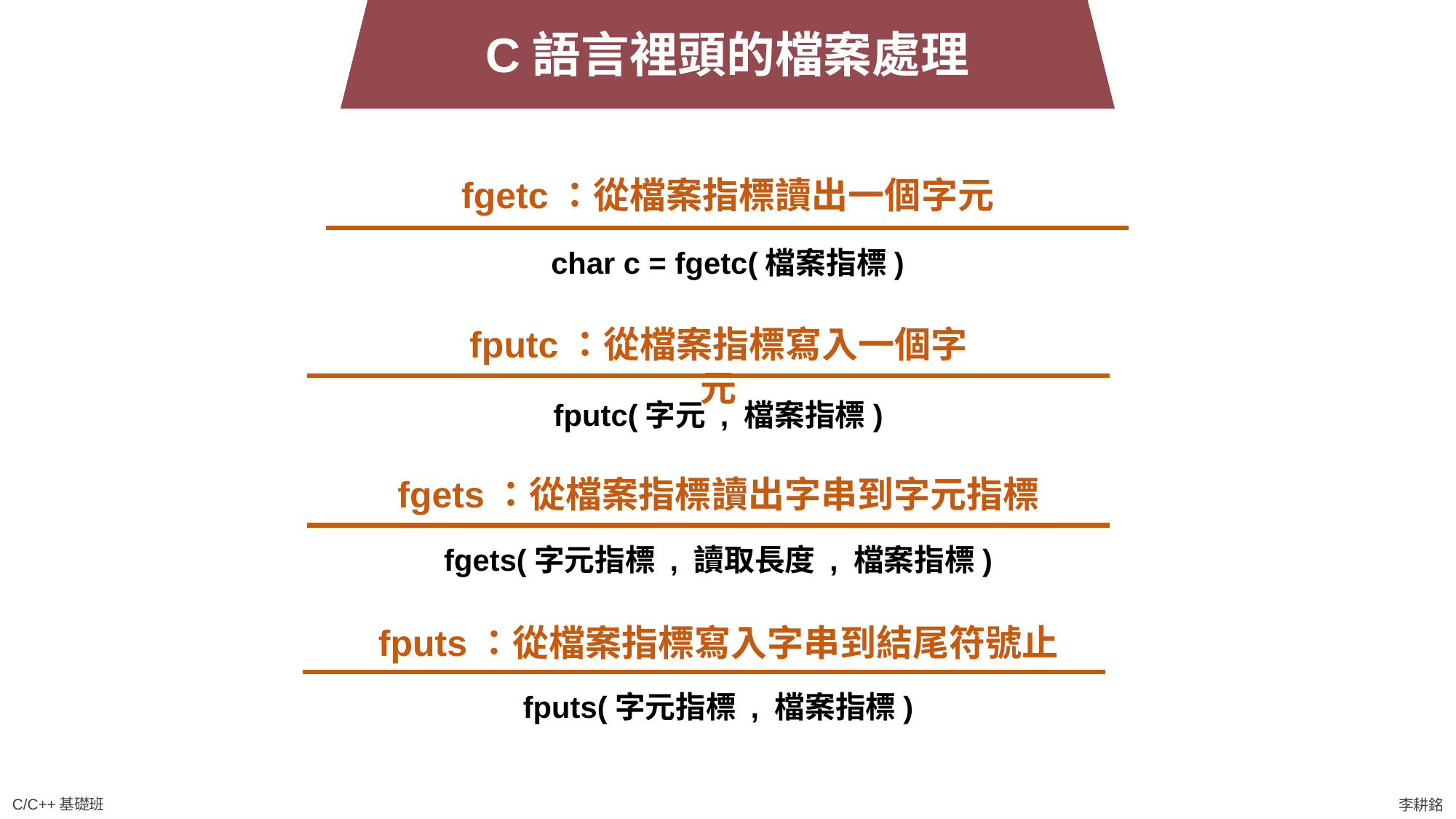

C語言裡頭的檔案處理
fgetc：從檔案指標讀出一個字元
char c = fgetc(檔案指標)
fputc：從檔案指標寫入一個字元
fputc(字元 , 檔案指標)
fgets：從檔案指標讀出字串到字元指標
fgets(字元指標 , 讀取長度 , 檔案指標)
fputs：從檔案指標寫入字串到結尾符號止
fputs(字元指標 , 檔案指標)
C/C++基礎班
李耕銘